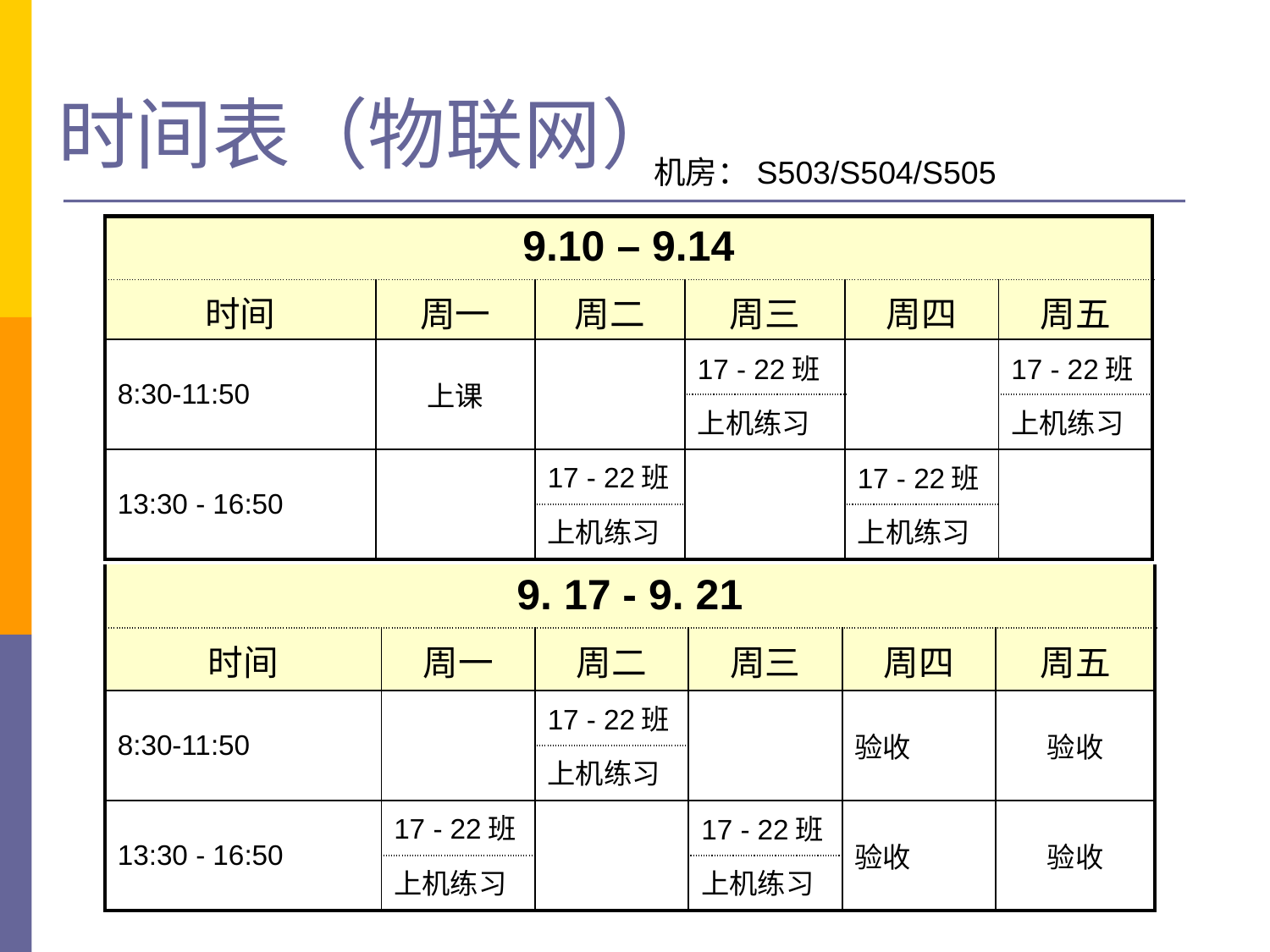

# 时间表（物联网）
机房：S503/S504/S505
| 9.10 – 9.14 |  |  |  |  |  |
| --- | --- | --- | --- | --- | --- |
| 时间 | 周一 | 周二 | 周三 | 周四 | 周五 |
| 8:30-11:50 | 上课 |  | 17 - 22班 |  | 17 - 22班 |
|  |  |  | 上机练习 |  | 上机练习 |
| 13:30 - 16:50 |  | 17 - 22班 |  | 17 - 22班 |  |
|  |  | 上机练习 |  | 上机练习 |  |
| 9. 17 - 9. 21 |  |  |  |  |  |
| --- | --- | --- | --- | --- | --- |
| 时间 | 周一 | 周二 | 周三 | 周四 | 周五 |
| 8:30-11:50 |  | 17 - 22班 |  | 验收 | 验收 |
|  |  | 上机练习 |  |  |  |
| 13:30 - 16:50 | 17 - 22班 |  | 17 - 22班 | 验收 | 验收 |
|  | 上机练习 |  | 上机练习 |  |  |